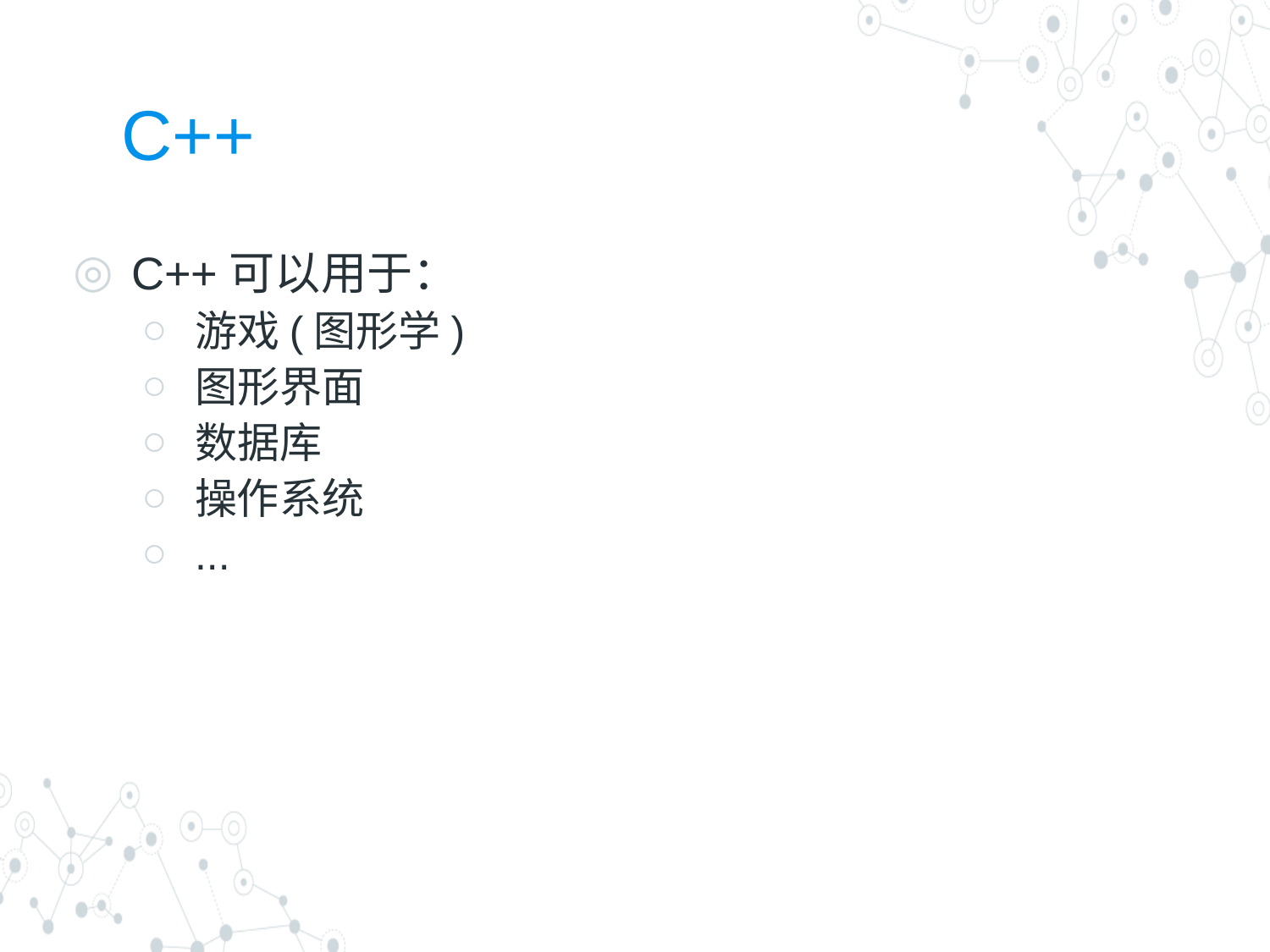

# C++
C++可以用于：
游戏(图形学)
图形界面
数据库
操作系统
...